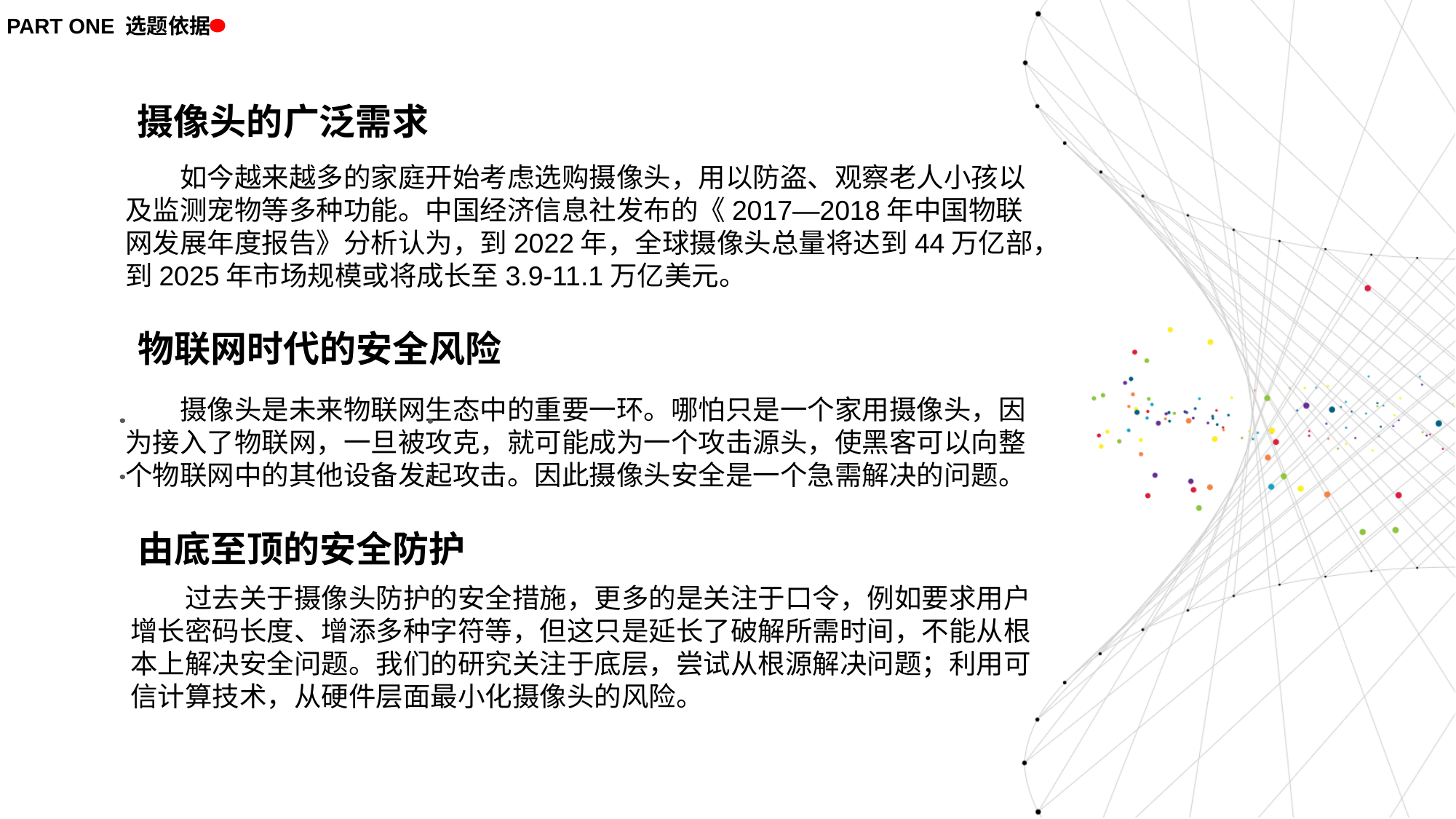

PART ONE 选题依据

摄像头的广泛需求
如今越来越多的家庭开始考虑选购摄像头，用以防盗、观察老人小孩以及监测宠物等多种功能。中国经济信息社发布的《2017—2018年中国物联网发展年度报告》分析认为，到2022年，全球摄像头总量将达到44万亿部，到2025年市场规模或将成长至3.9-11.1万亿美元。
物联网时代的安全风险
摄像头是未来物联网生态中的重要一环。哪怕只是一个家用摄像头，因为接入了物联网，一旦被攻克，就可能成为一个攻击源头，使黑客可以向整个物联网中的其他设备发起攻击。因此摄像头安全是一个急需解决的问题。

由底至顶的安全防护
过去关于摄像头防护的安全措施，更多的是关注于口令，例如要求用户增长密码长度、增添多种字符等，但这只是延长了破解所需时间，不能从根本上解决安全问题。我们的研究关注于底层，尝试从根源解决问题；利用可信计算技术，从硬件层面最小化摄像头的风险。